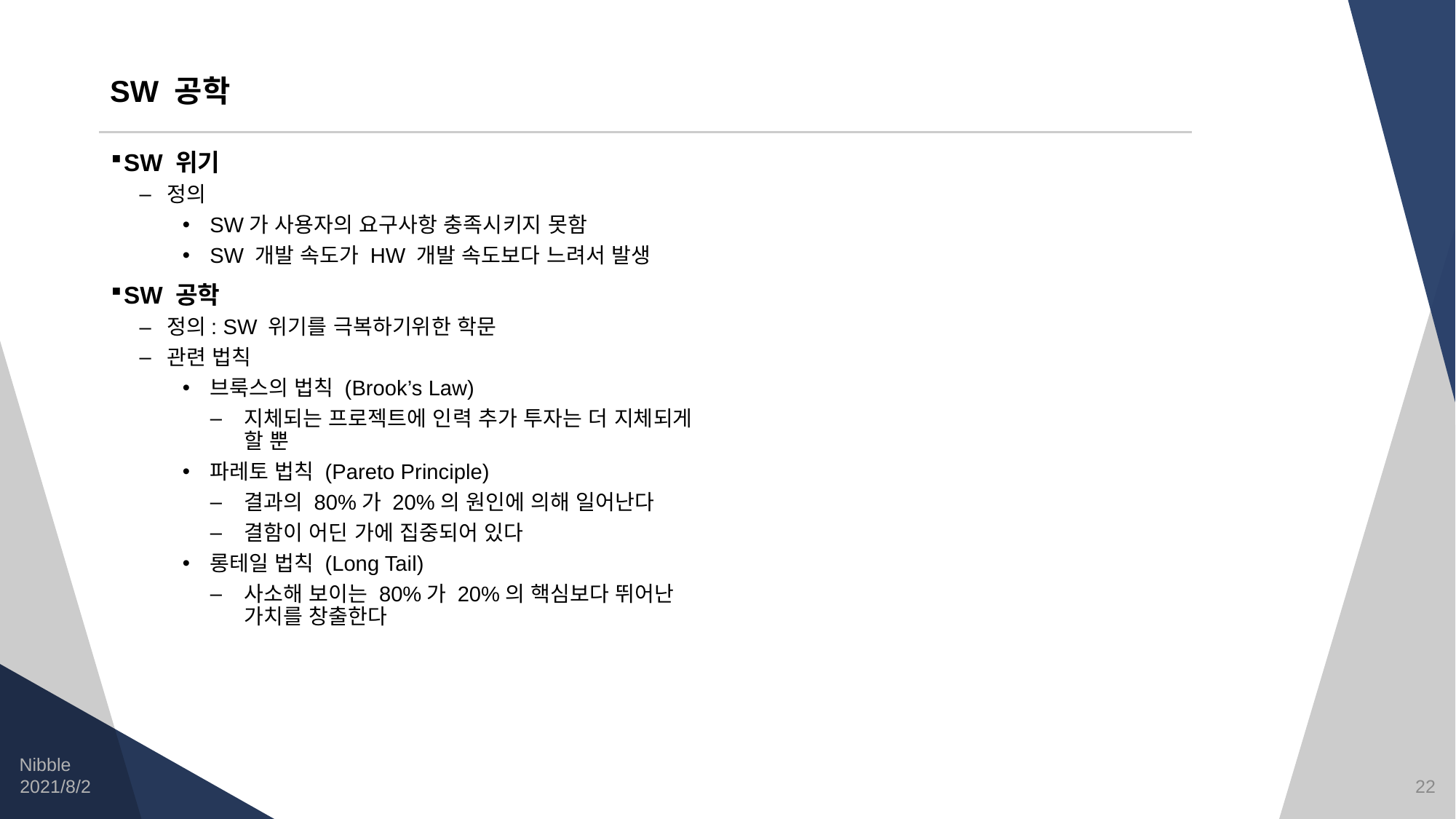

# SW 공학

SW 위기
정의
SW가 사용자의 요구사항 충족시키지 못함
SW 개발 속도가 HW 개발 속도보다 느려서 발생
SW 공학
정의: SW 위기를 극복하기위한 학문
관련 법칙
브룩스의 법칙 (Brook’s Law)
지체되는 프로젝트에 인력 추가 투자는 더 지체되게 할 뿐
파레토 법칙 (Pareto Principle)
결과의 80%가 20%의 원인에 의해 일어난다
결함이 어딘 가에 집중되어 있다
롱테일 법칙 (Long Tail)
사소해 보이는 80%가 20%의 핵심보다 뛰어난 가치를 창출한다
Nibble
2021/8/2
22